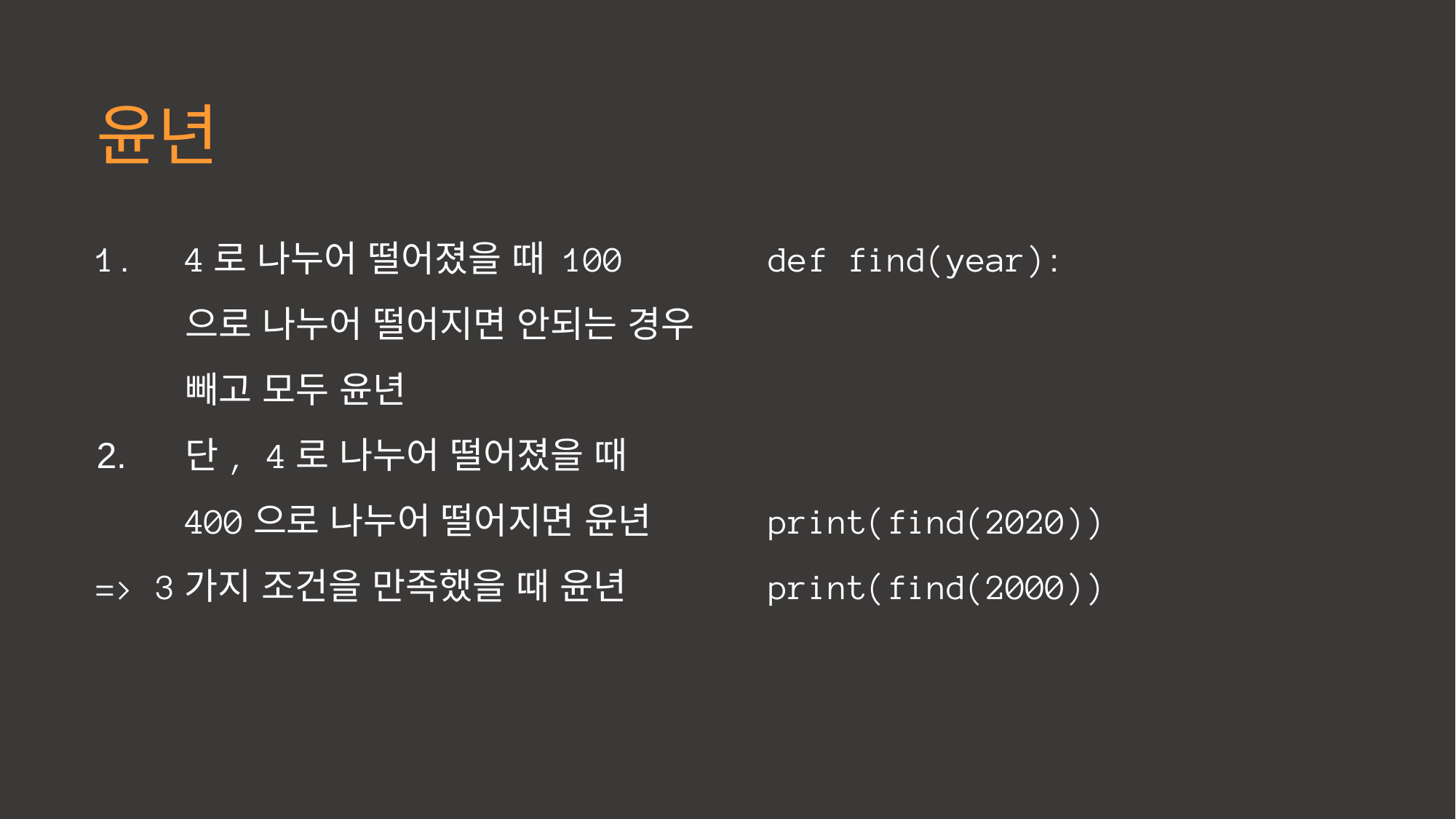

윤년
4로 나누어 떨어졌을 때 100으로 나누어 떨어지면 안되는 경우 빼고 모두 윤년
단, 4로 나누어 떨어졌을 때 400으로 나누어 떨어지면 윤년
=> 3가지 조건을 만족했을 때 윤년
def find(year):

print(find(2020))
print(find(2000))